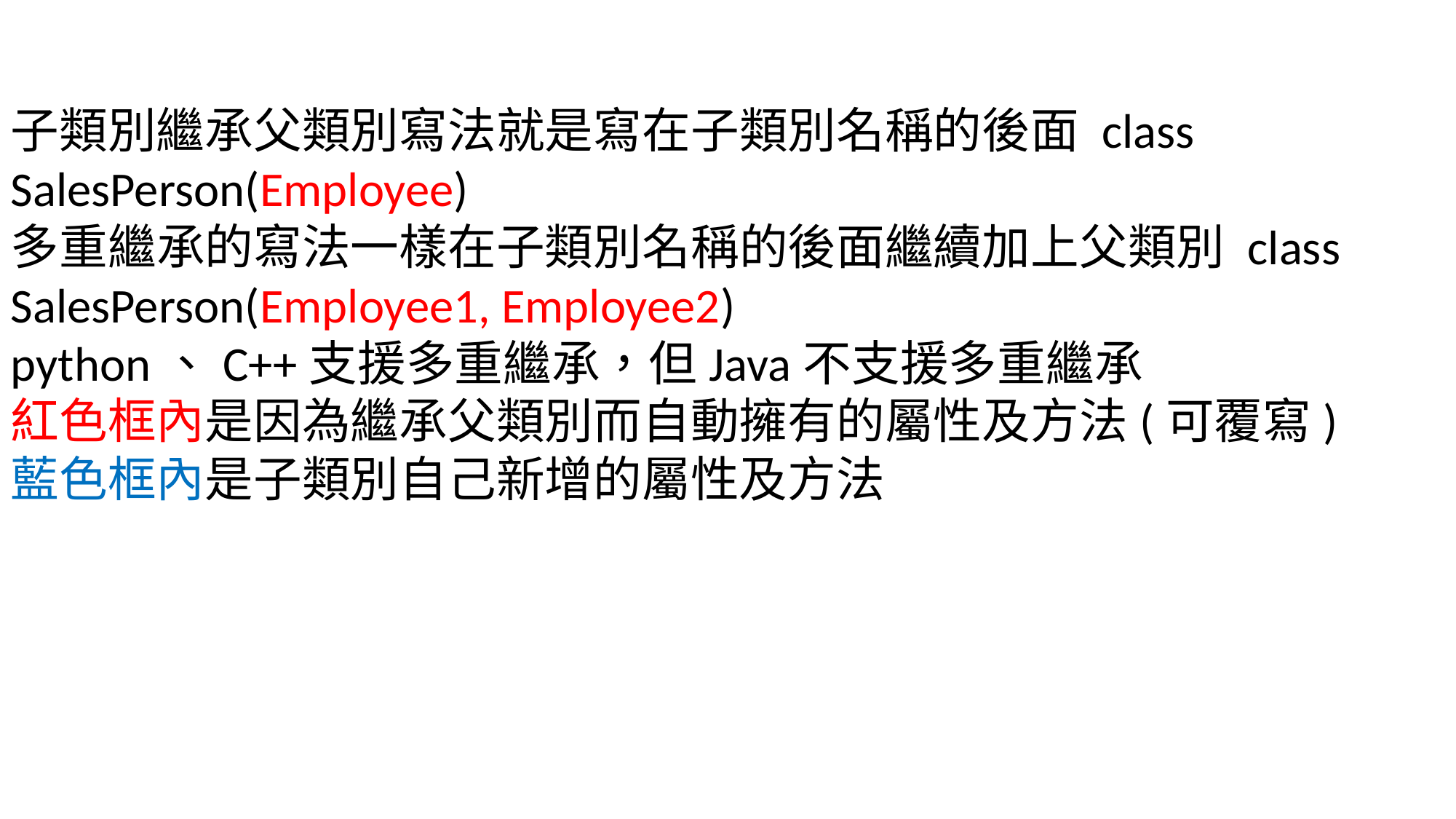

子類別繼承父類別寫法就是寫在子類別名稱的後面 class SalesPerson(Employee)
多重繼承的寫法一樣在子類別名稱的後面繼續加上父類別 class SalesPerson(Employee1, Employee2)
python、C++支援多重繼承，但Java不支援多重繼承
紅色框內是因為繼承父類別而自動擁有的屬性及方法(可覆寫)
藍色框內是子類別自己新增的屬性及方法